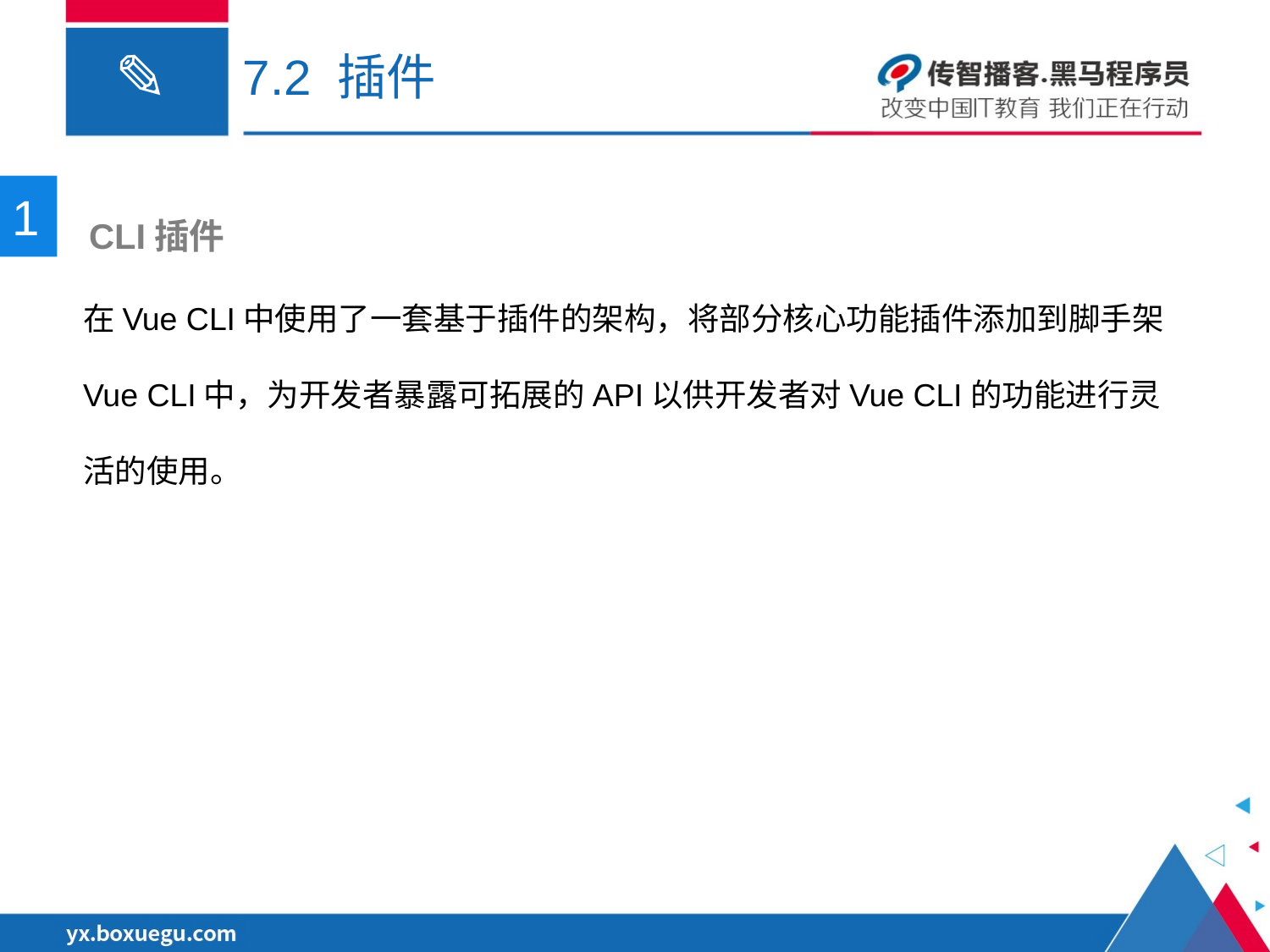

# 7.2 插件

1
  CLI插件
在Vue CLI中使用了一套基于插件的架构，将部分核心功能插件添加到脚手架Vue CLI中，为开发者暴露可拓展的API以供开发者对Vue CLI的功能进行灵活的使用。